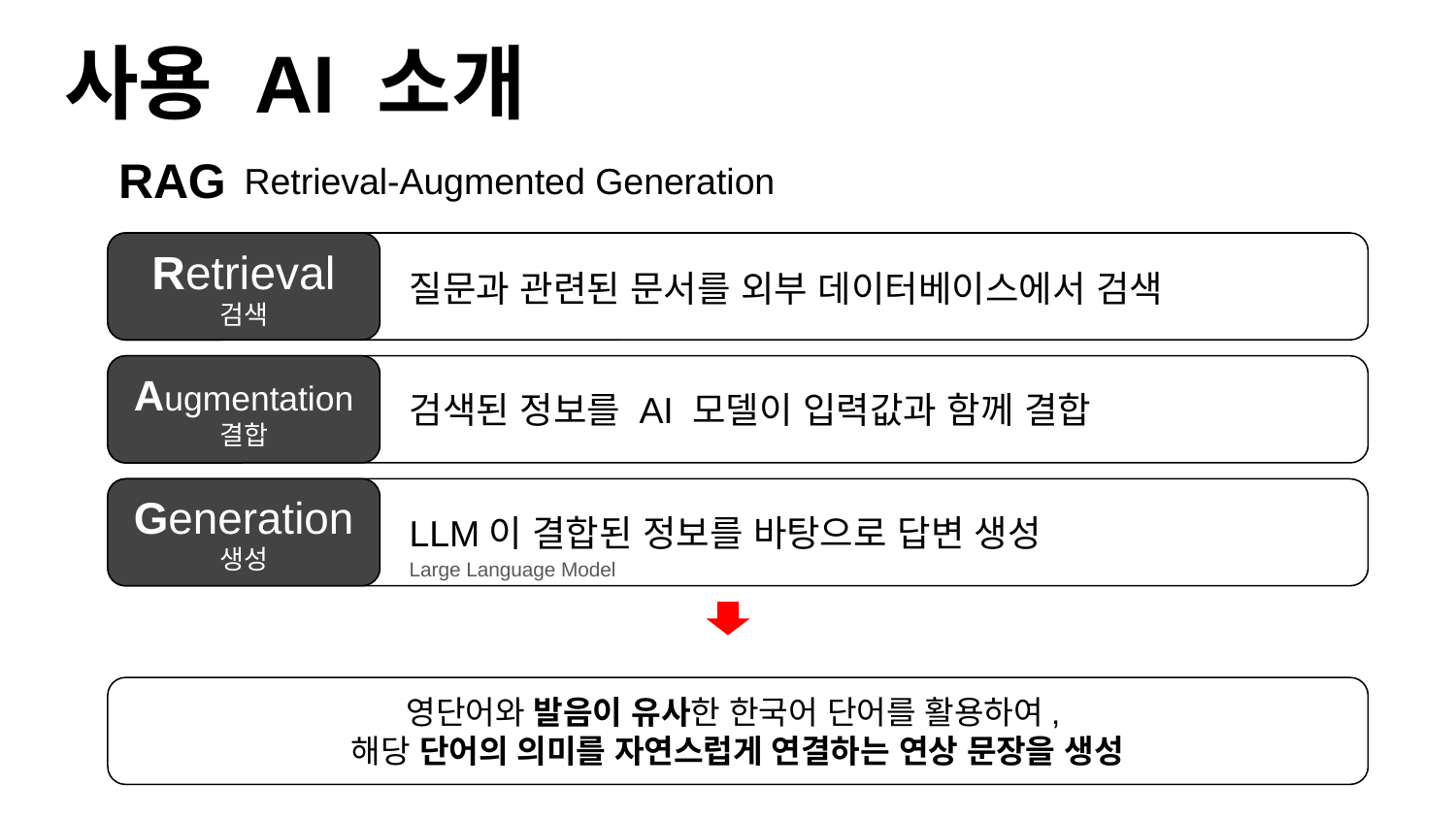

# 사용 AI 소개
RAG
Retrieval-Augmented Generation

Retrieval
검색
질문과 관련된 문서를 외부 데이터베이스에서 검색

Augmentation
결합
검색된 정보를 AI 모델이 입력값과 함께 결합

Generation
생성
LLM이 결합된 정보를 바탕으로 답변 생성
Large Language Model

영단어와 발음이 유사한 한국어 단어를 활용하여,
해당 단어의 의미를 자연스럽게 연결하는 연상 문장을 생성